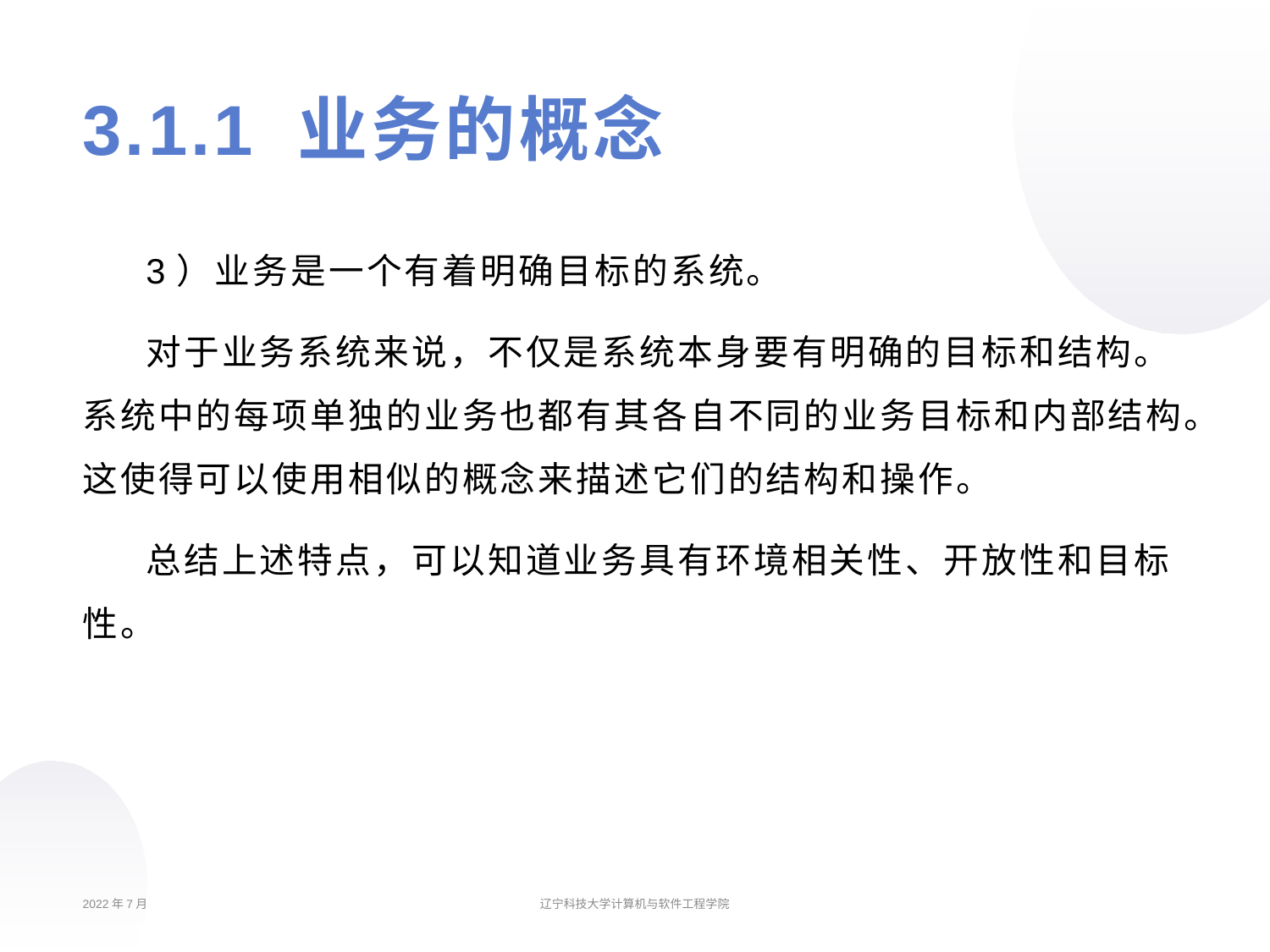

# 3.1.1 业务的概念
3）业务是一个有着明确目标的系统。
对于业务系统来说，不仅是系统本身要有明确的目标和结构。系统中的每项单独的业务也都有其各自不同的业务目标和内部结构。这使得可以使用相似的概念来描述它们的结构和操作。
总结上述特点，可以知道业务具有环境相关性、开放性和目标性。

12
2022年7月
辽宁科技大学计算机与软件工程学院